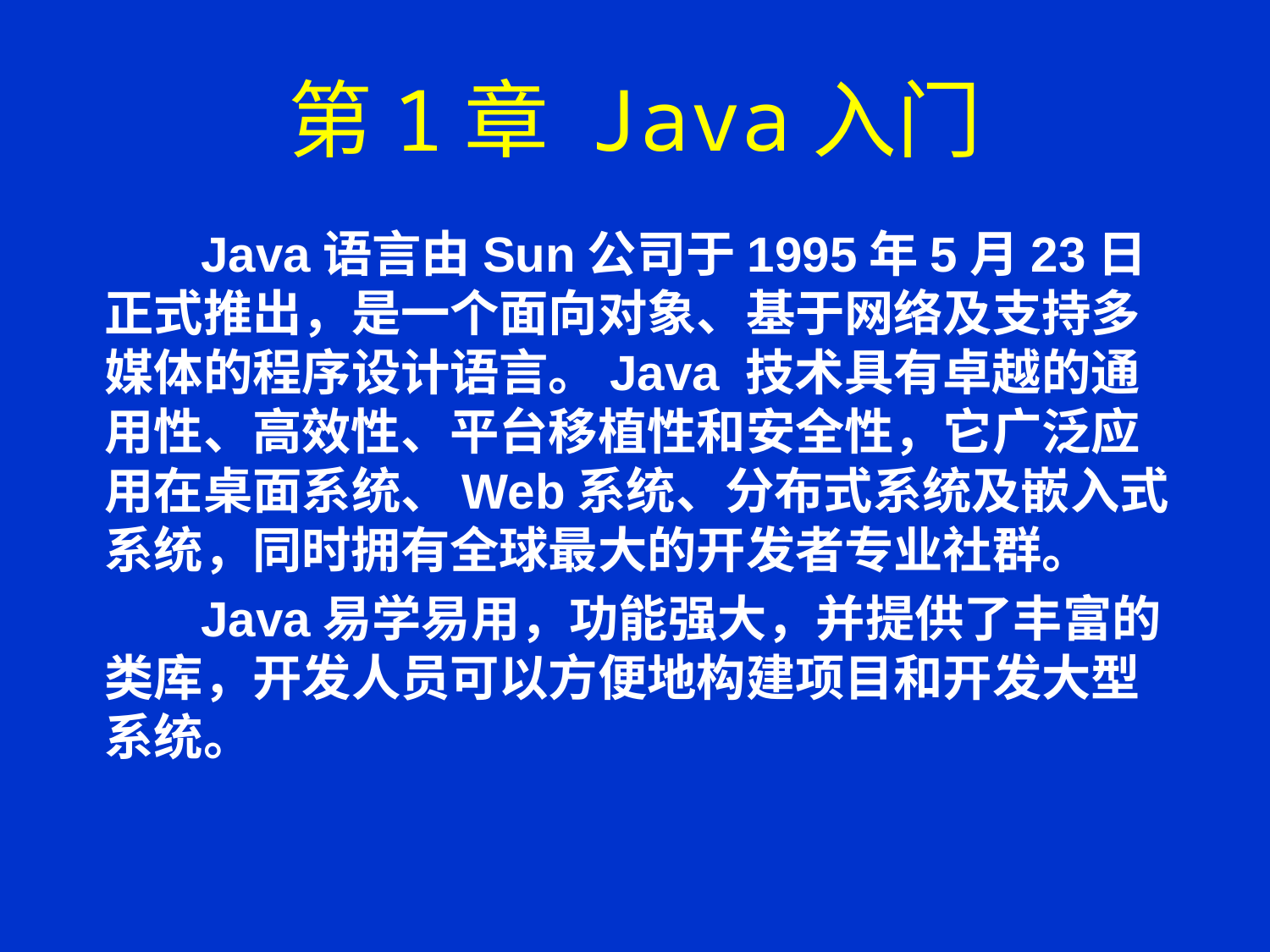

# 第1章 Java入门
       Java语言由Sun公司于1995年5月23日正式推出，是一个面向对象、基于网络及支持多媒体的程序设计语言。Java 技术具有卓越的通用性、高效性、平台移植性和安全性，它广泛应用在桌面系统、Web系统、分布式系统及嵌入式系统，同时拥有全球最大的开发者专业社群。
       Java易学易用，功能强大，并提供了丰富的类库，开发人员可以方便地构建项目和开发大型系统。